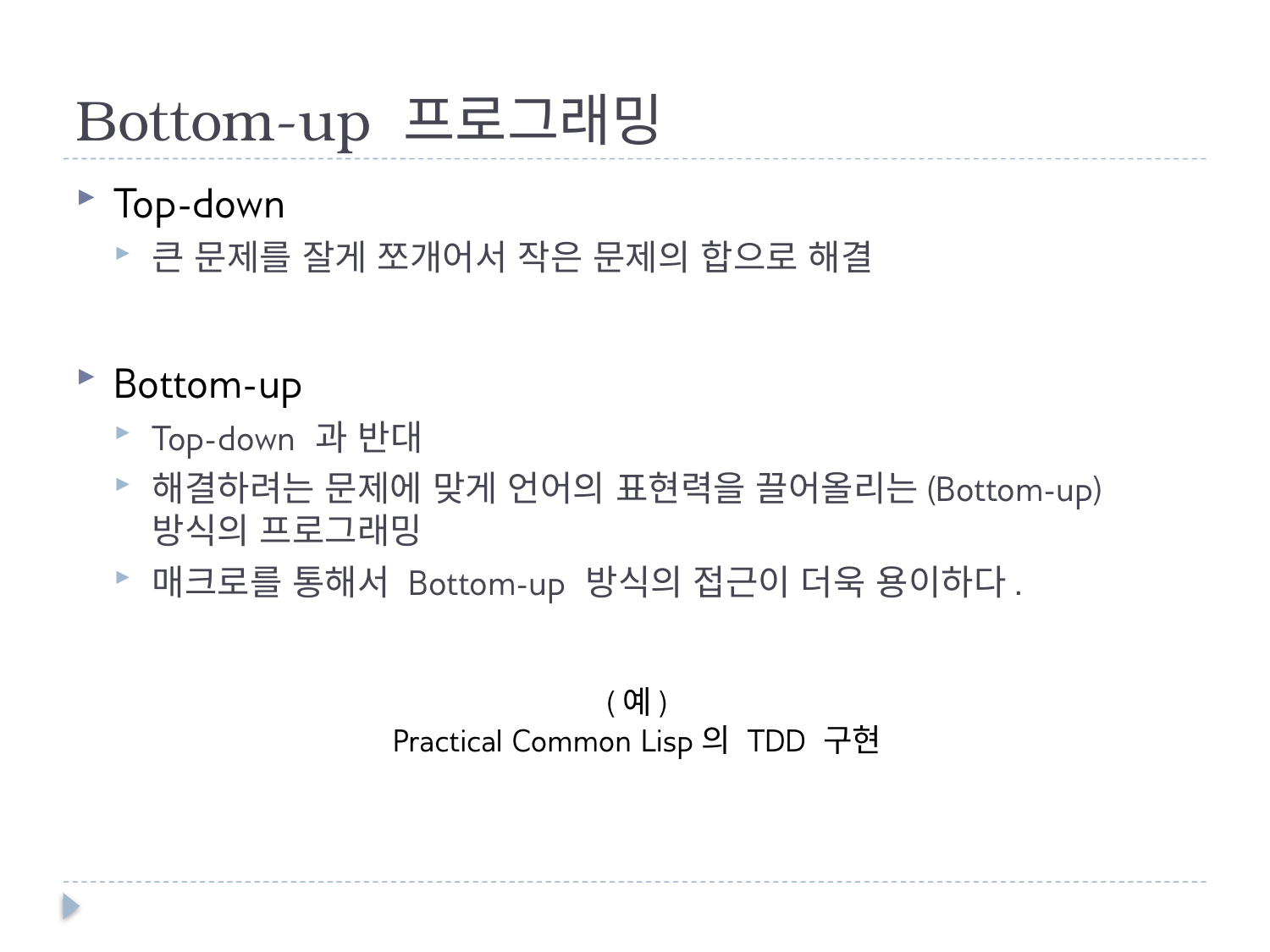

# Bottom-up 프로그래밍
Top-down
큰 문제를 잘게 쪼개어서 작은 문제의 합으로 해결

Bottom-up
Top-down 과 반대
해결하려는 문제에 맞게 언어의 표현력을 끌어올리는(Bottom-up) 방식의 프로그래밍
매크로를 통해서 Bottom-up 방식의 접근이 더욱 용이하다.

(예)
Practical Common Lisp의 TDD 구현